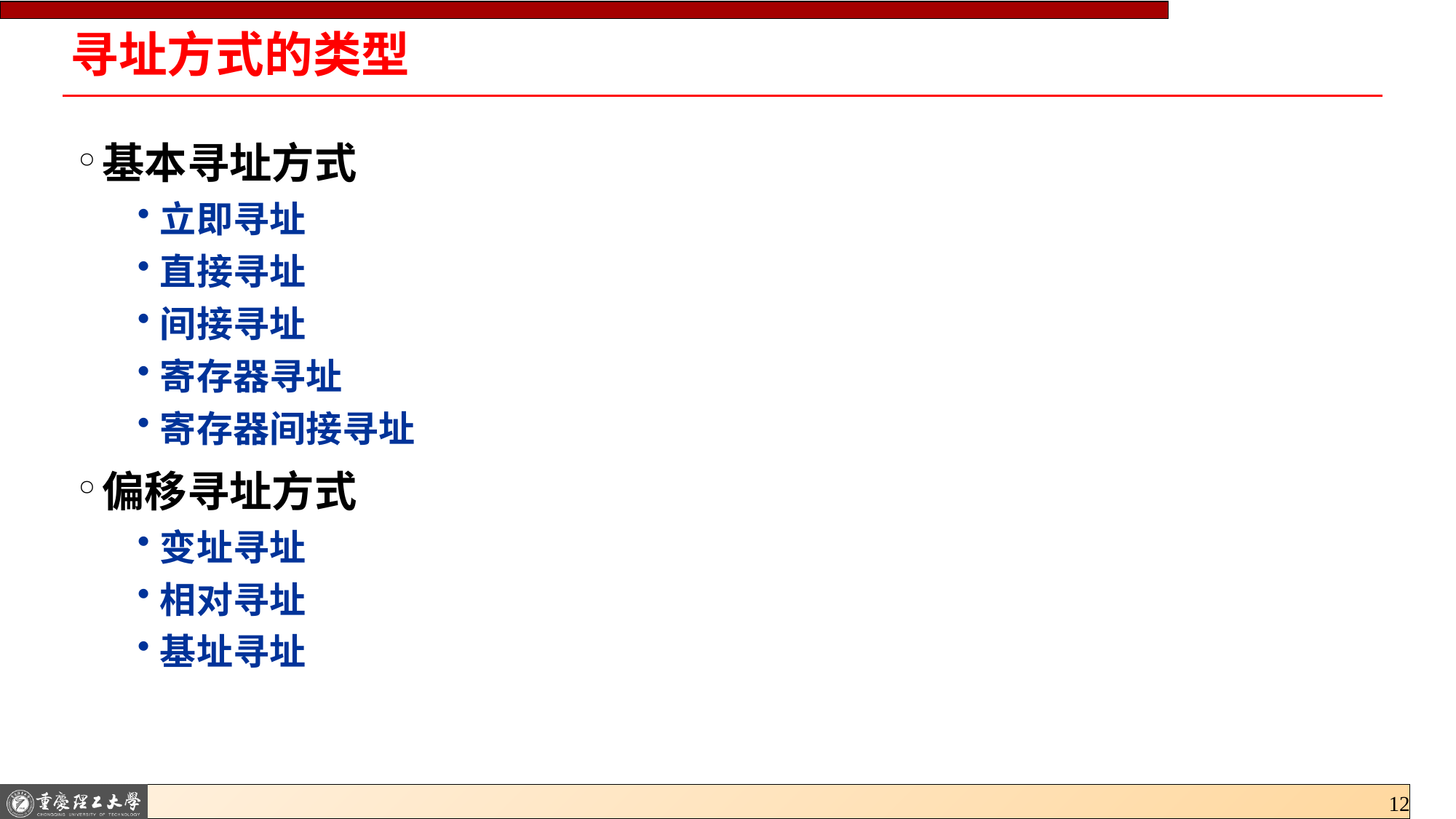

# 寻址方式的类型
基本寻址方式
立即寻址
直接寻址
间接寻址
寄存器寻址
寄存器间接寻址
偏移寻址方式
变址寻址
相对寻址
基址寻址